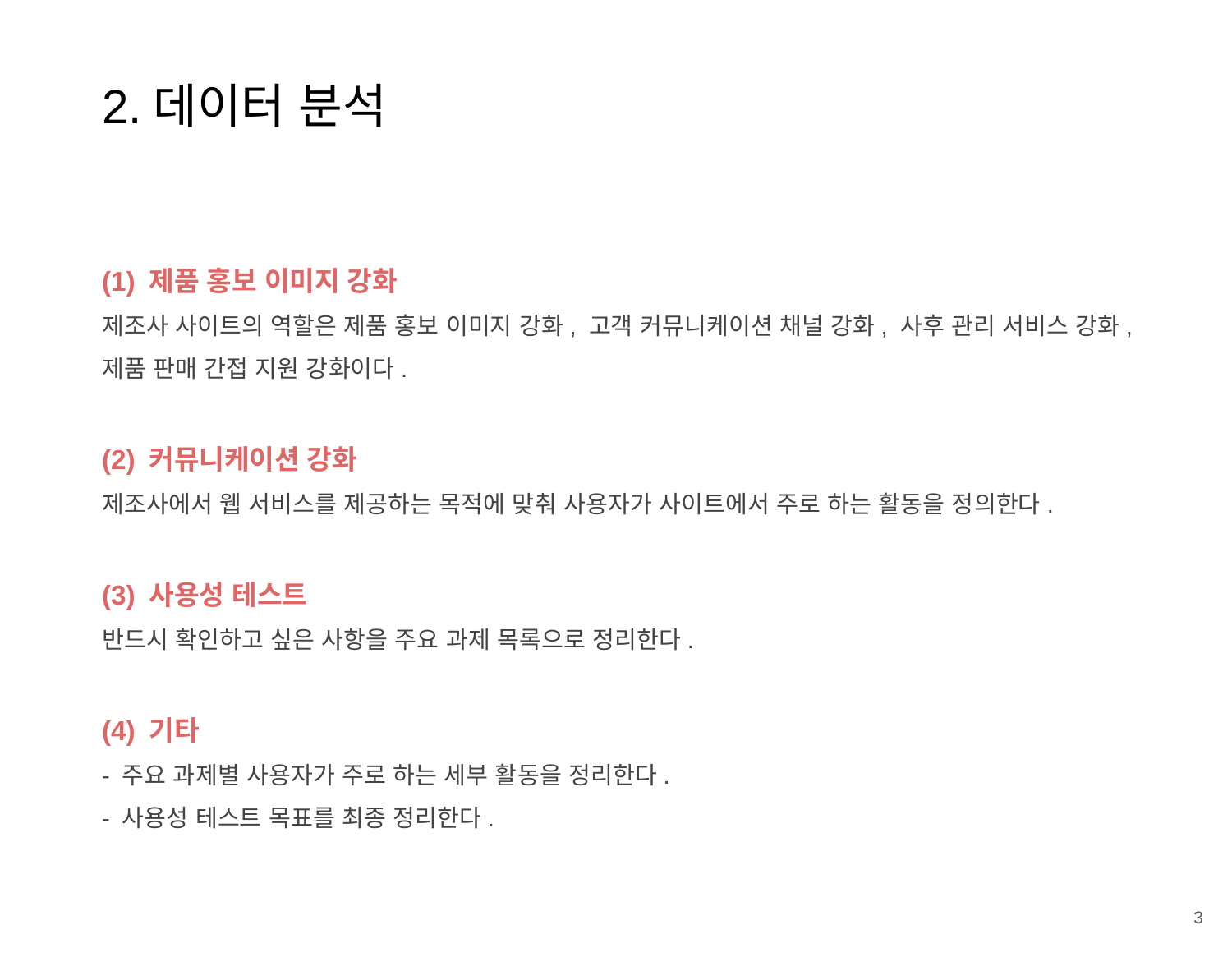

# 2.데이터 분석
(1) 제품 홍보 이미지 강화
제조사 사이트의 역할은 제품 홍보 이미지 강화, 고객 커뮤니케이션 채널 강화, 사후 관리 서비스 강화, 제품 판매 간접 지원 강화이다.

(2) 커뮤니케이션 강화
제조사에서 웹 서비스를 제공하는 목적에 맞춰 사용자가 사이트에서 주로 하는 활동을 정의한다.

(3) 사용성 테스트
반드시 확인하고 싶은 사항을 주요 과제 목록으로 정리한다.

(4) 기타
- 주요 과제별 사용자가 주로 하는 세부 활동을 정리한다.
- 사용성 테스트 목표를 최종 정리한다.
3